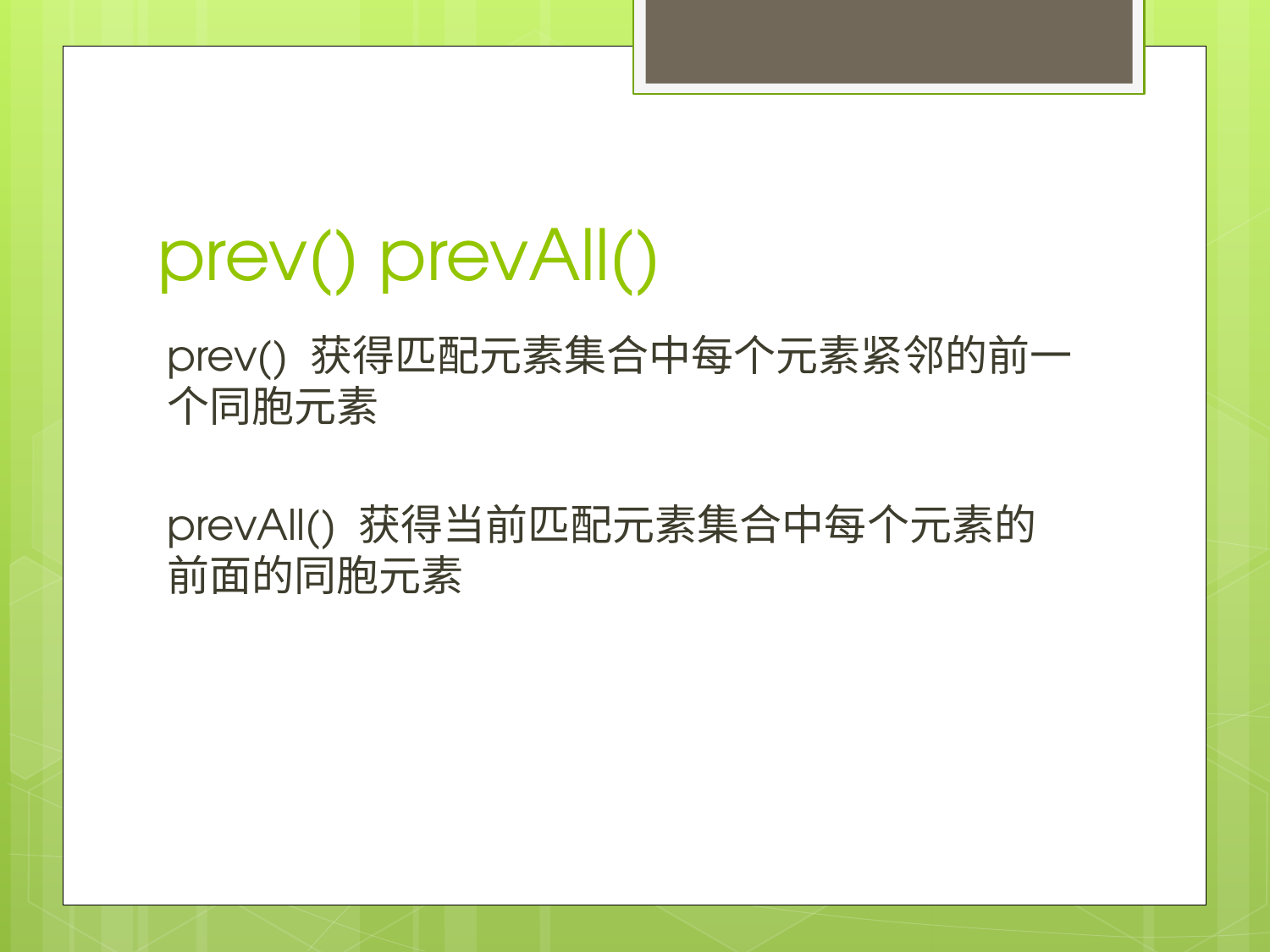

# prev() prevAll()
prev() 获得匹配元素集合中每个元素紧邻的前一个同胞元素

prevAll() 获得当前匹配元素集合中每个元素的前面的同胞元素